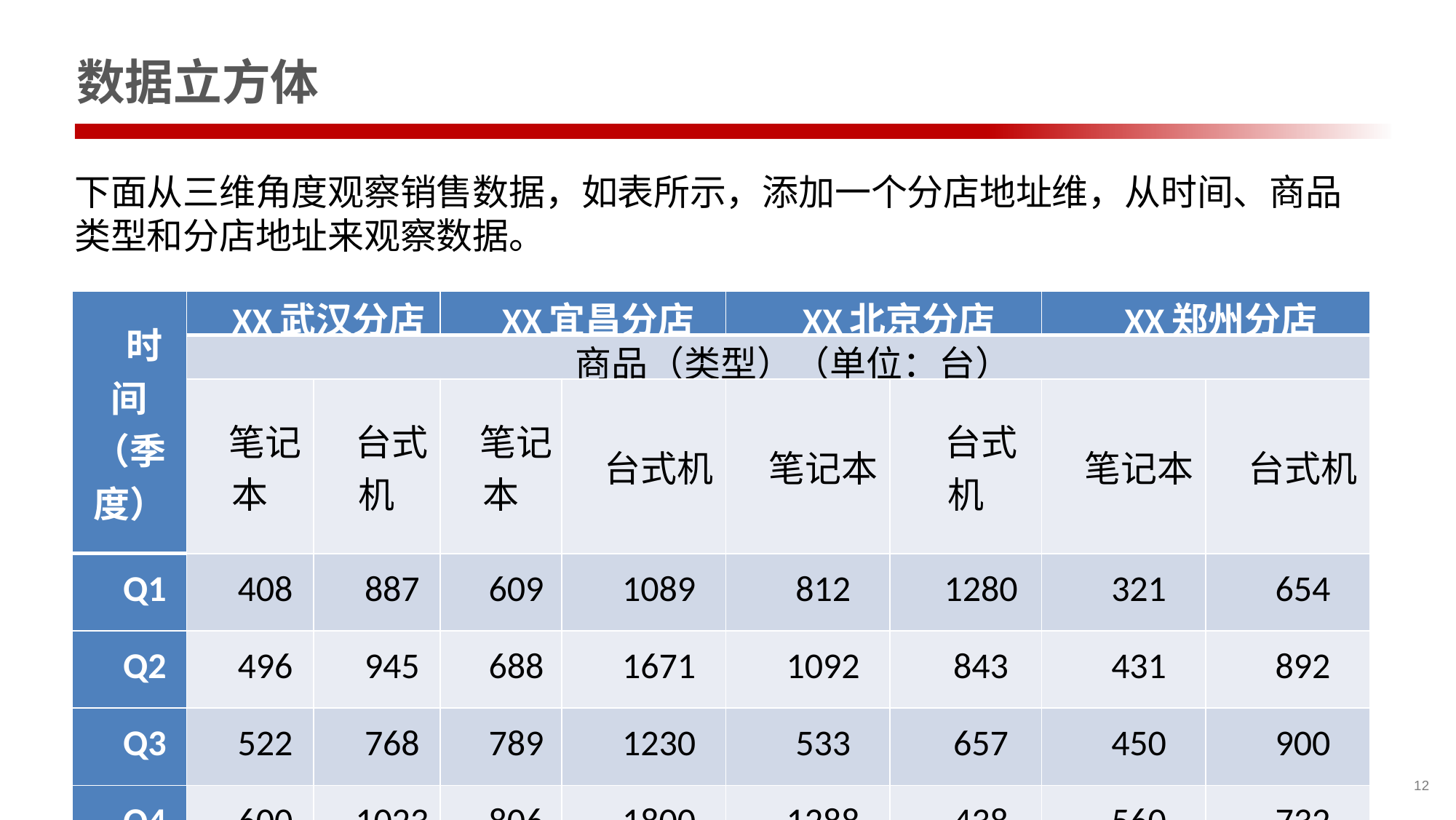

# 数据立方体

下面从三维角度观察销售数据，如表所示，添加一个分店地址维，从时间、商品类型和分店地址来观察数据。
| 时间（季度） | XX武汉分店 |  | XX宜昌分店 |  | XX北京分店 |  | XX郑州分店 |  |
| --- | --- | --- | --- | --- | --- | --- | --- | --- |
|  | 商品（类型）（单位：台） |  |  |  |  |  |  |  |
|  | 笔记本 | 台式机 | 笔记本 | 台式机 | 笔记本 | 台式机 | 笔记本 | 台式机 |
| Q1 | 408 | 887 | 609 | 1089 | 812 | 1280 | 321 | 654 |
| Q2 | 496 | 945 | 688 | 1671 | 1092 | 843 | 431 | 892 |
| Q3 | 522 | 768 | 789 | 1230 | 533 | 657 | 450 | 900 |
| Q4 | 600 | 1023 | 806 | 1800 | 1288 | 438 | 560 | 732 |
12